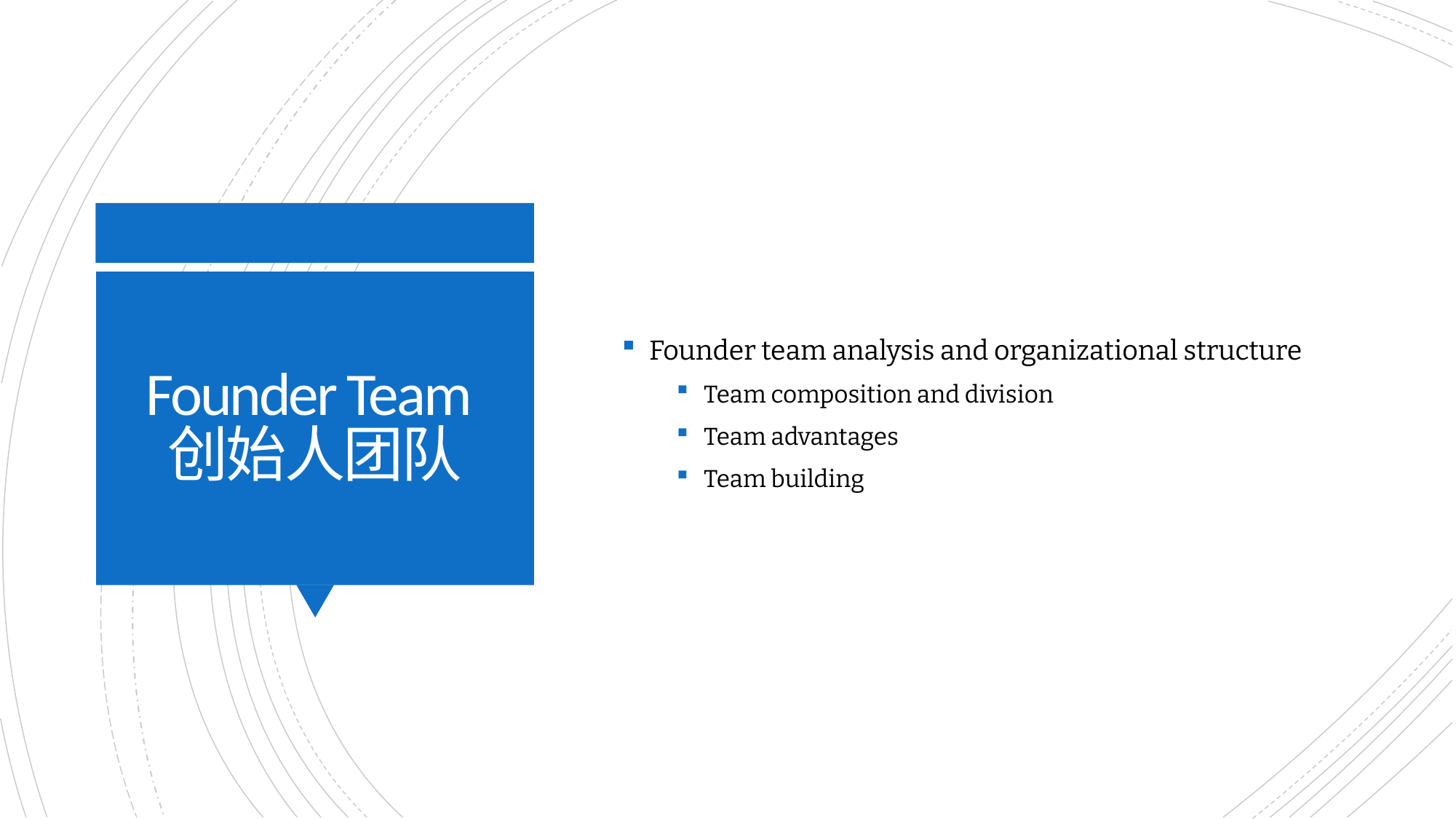

Founder team analysis and organizational structure
Team composition and division
Team advantages
Team building
# Founder Team 创始人团队